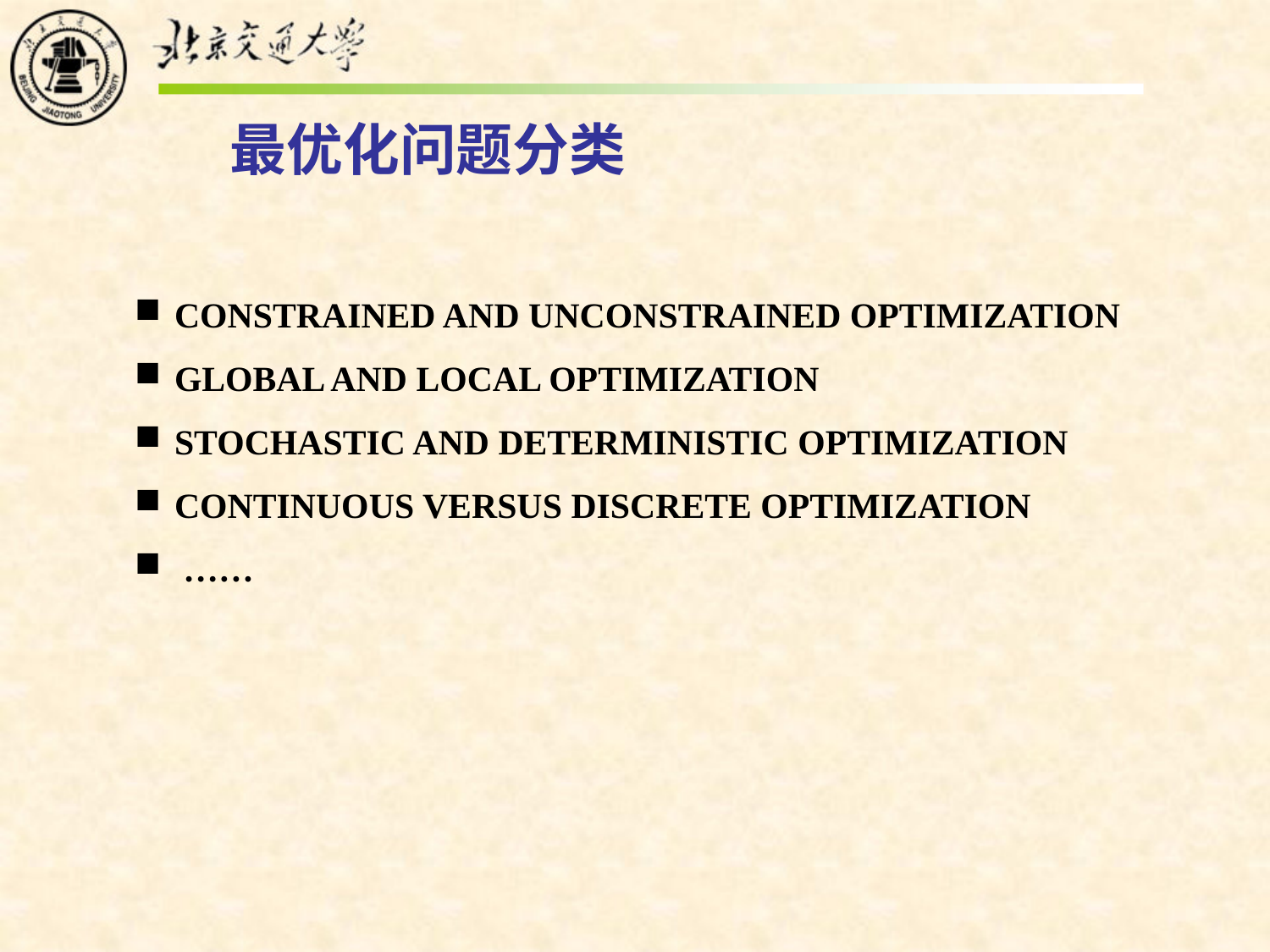

最优化问题分类
CONSTRAINED AND UNCONSTRAINED OPTIMIZATION
GLOBAL AND LOCAL OPTIMIZATION
STOCHASTIC AND DETERMINISTIC OPTIMIZATION
CONTINUOUS VERSUS DISCRETE OPTIMIZATION
 ……